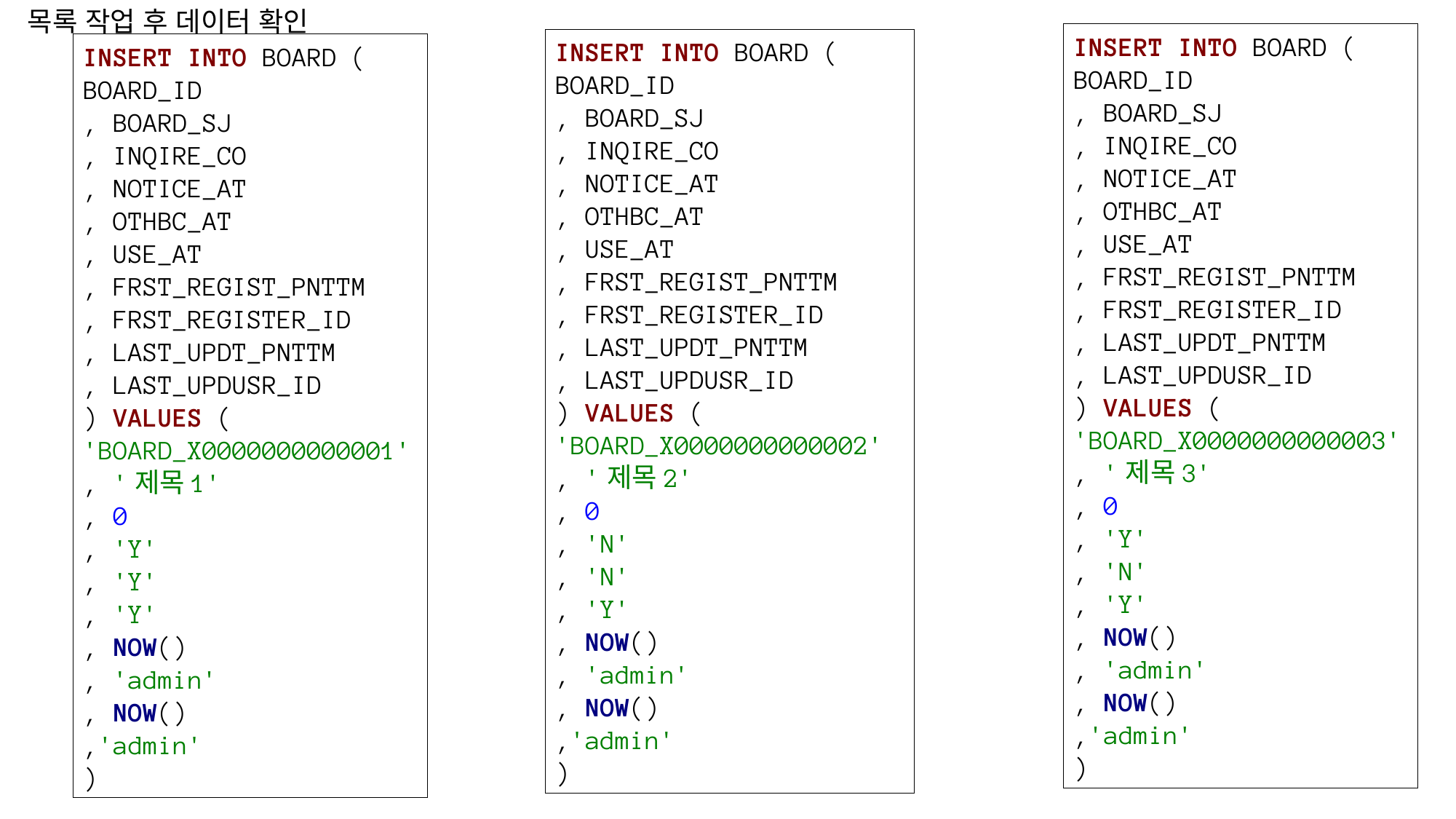

목록 작업 후 데이터 확인
INSERT INTO BOARD (
BOARD_ID
, BOARD_SJ
, INQIRE_CO
, NOTICE_AT
, OTHBC_AT
, USE_AT
, FRST_REGIST_PNTTM
, FRST_REGISTER_ID
, LAST_UPDT_PNTTM
, LAST_UPDUSR_ID
) VALUES (
'BOARD_X0000000000003'
, '제목3'
, 0
, 'Y'
, 'N'
, 'Y'
, NOW()
, 'admin'
, NOW()
,'admin'
)
INSERT INTO BOARD (
BOARD_ID
, BOARD_SJ
, INQIRE_CO
, NOTICE_AT
, OTHBC_AT
, USE_AT
, FRST_REGIST_PNTTM
, FRST_REGISTER_ID
, LAST_UPDT_PNTTM
, LAST_UPDUSR_ID
) VALUES (
'BOARD_X0000000000002'
, '제목2'
, 0
, 'N'
, 'N'
, 'Y'
, NOW()
, 'admin'
, NOW()
,'admin'
)
INSERT INTO BOARD (
BOARD_ID
, BOARD_SJ
, INQIRE_CO
, NOTICE_AT
, OTHBC_AT
, USE_AT
, FRST_REGIST_PNTTM
, FRST_REGISTER_ID
, LAST_UPDT_PNTTM
, LAST_UPDUSR_ID
) VALUES (
'BOARD_X0000000000001'
, '제목1'
, 0
, 'Y'
, 'Y'
, 'Y'
, NOW()
, 'admin'
, NOW()
,'admin'
)